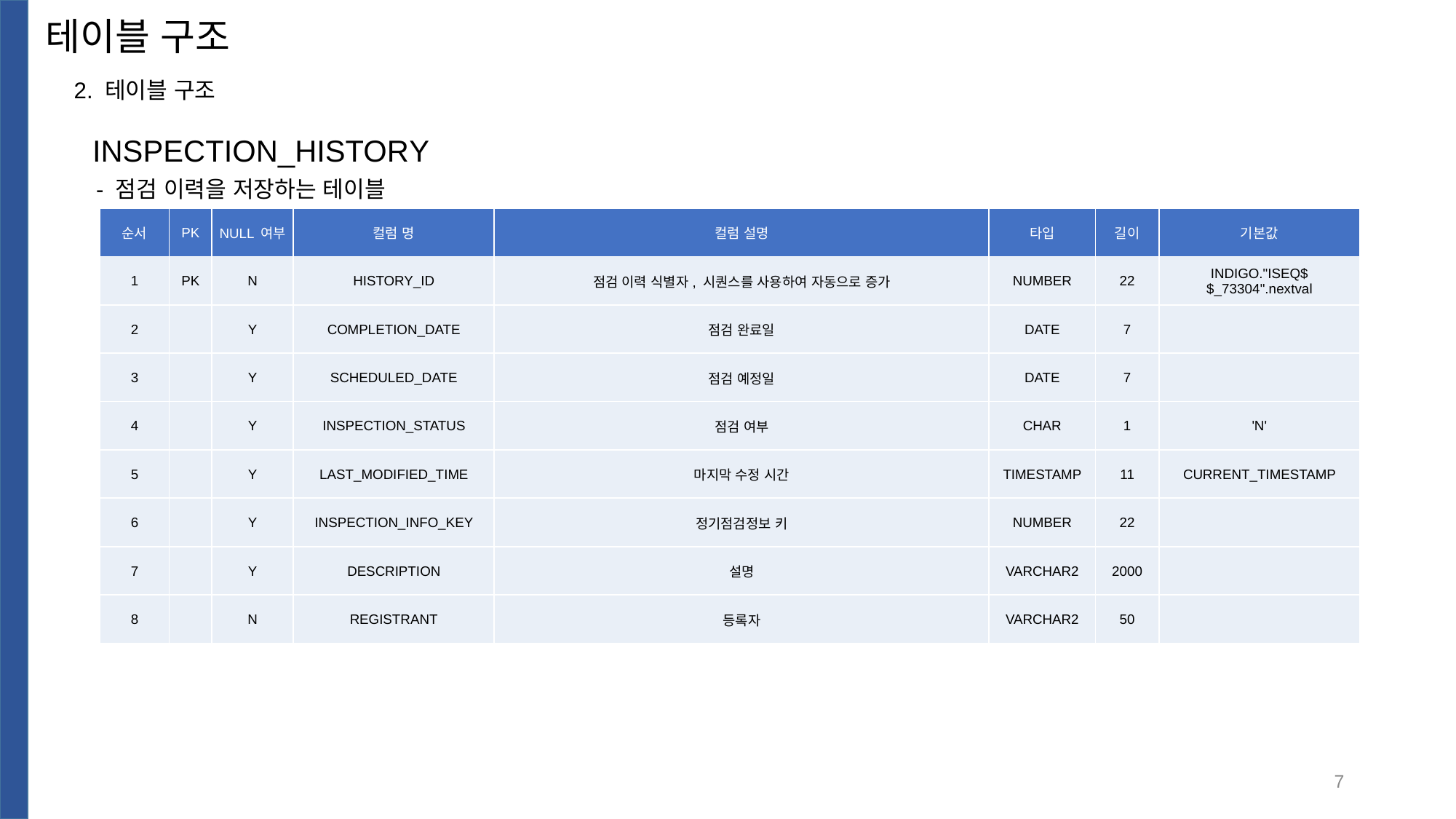

# 테이블 구조
2. 테이블 구조
INSPECTION_HISTORY
- 점검 이력을 저장하는 테이블
| 순서 | PK | NULL 여부 | 컬럼 명 | 컬럼 설명 | 타입 | 길이 | 기본값 |
| --- | --- | --- | --- | --- | --- | --- | --- |
| 1 | PK | N | HISTORY\_ID | 점검 이력 식별자, 시퀀스를 사용하여 자동으로 증가 | NUMBER | 22 | INDIGO."ISEQ$$\_73304".nextval |
| 2 |  | Y | COMPLETION\_DATE | 점검 완료일 | DATE | 7 |  |
| 3 |  | Y | SCHEDULED\_DATE | 점검 예정일 | DATE | 7 |  |
| 4 |  | Y | INSPECTION\_STATUS | 점검 여부 | CHAR | 1 | 'N' |
| 5 |  | Y | LAST\_MODIFIED\_TIME | 마지막 수정 시간 | TIMESTAMP | 11 | CURRENT\_TIMESTAMP |
| 6 |  | Y | INSPECTION\_INFO\_KEY | 정기점검정보 키 | NUMBER | 22 |  |
| 7 |  | Y | DESCRIPTION | 설명 | VARCHAR2 | 2000 |  |
| 8 |  | N | REGISTRANT | 등록자 | VARCHAR2 | 50 |  |
7